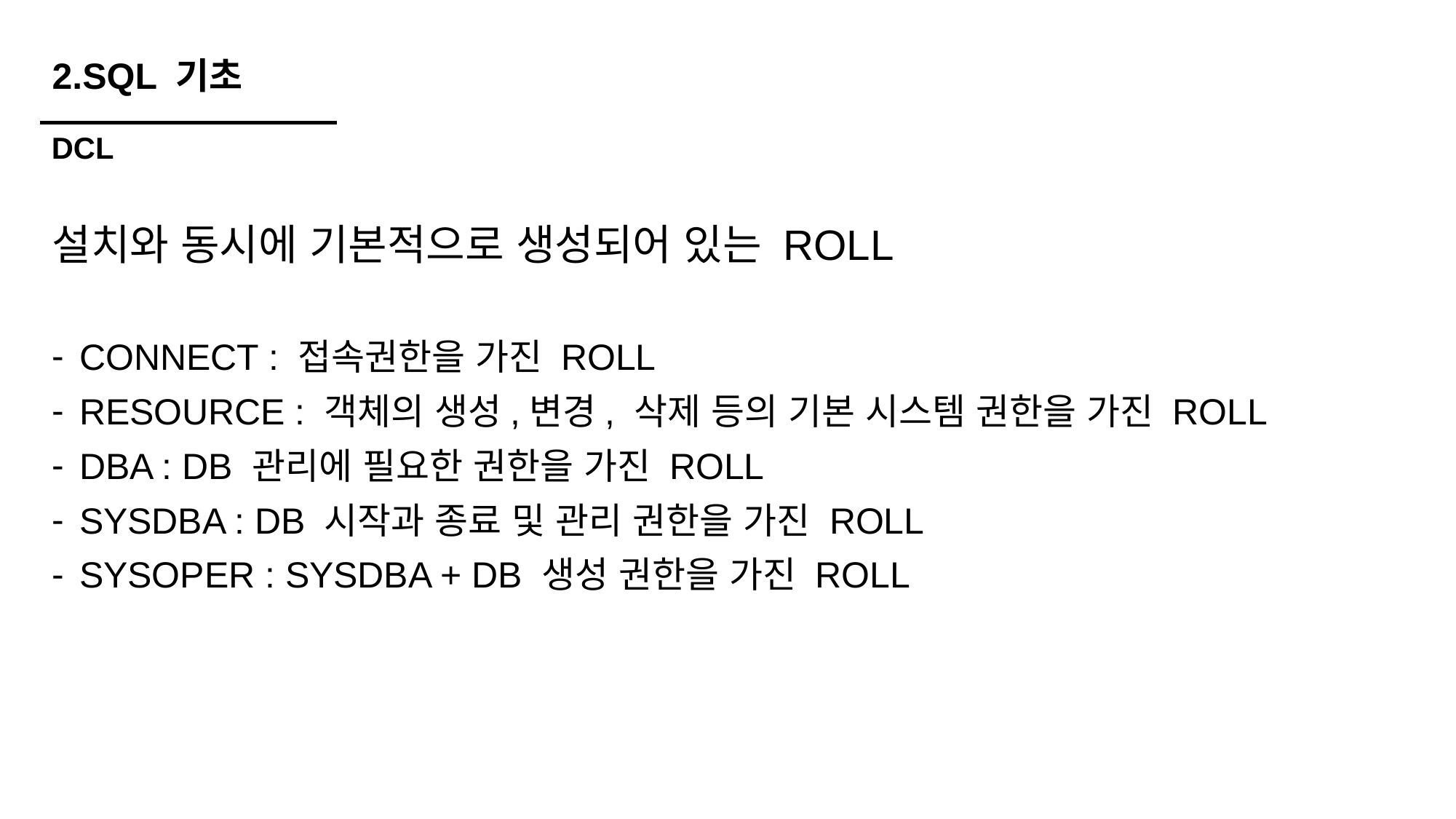

# 2.SQL 기초
DCL
설치와 동시에 기본적으로 생성되어 있는 ROLL

CONNECT : 접속권한을 가진 ROLL
RESOURCE : 객체의 생성,변경, 삭제 등의 기본 시스템 권한을 가진 ROLL
DBA : DB 관리에 필요한 권한을 가진 ROLL
SYSDBA : DB 시작과 종료 및 관리 권한을 가진 ROLL
SYSOPER : SYSDBA + DB 생성 권한을 가진 ROLL